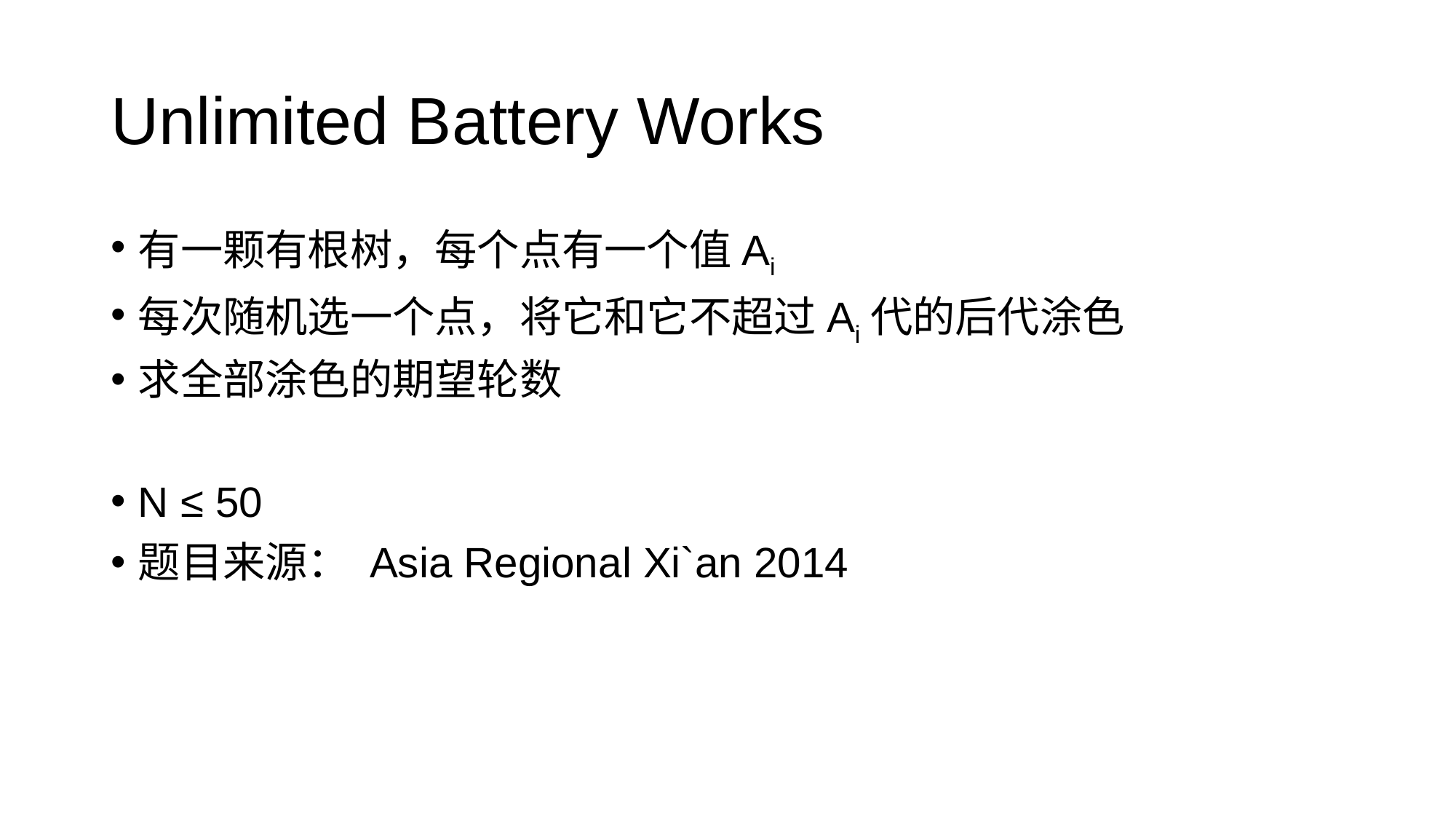

# Unlimited Battery Works
有一颗有根树，每个点有一个值Ai
每次随机选一个点，将它和它不超过Ai代的后代涂色
求全部涂色的期望轮数

N ≤ 50
题目来源： Asia Regional Xi`an 2014